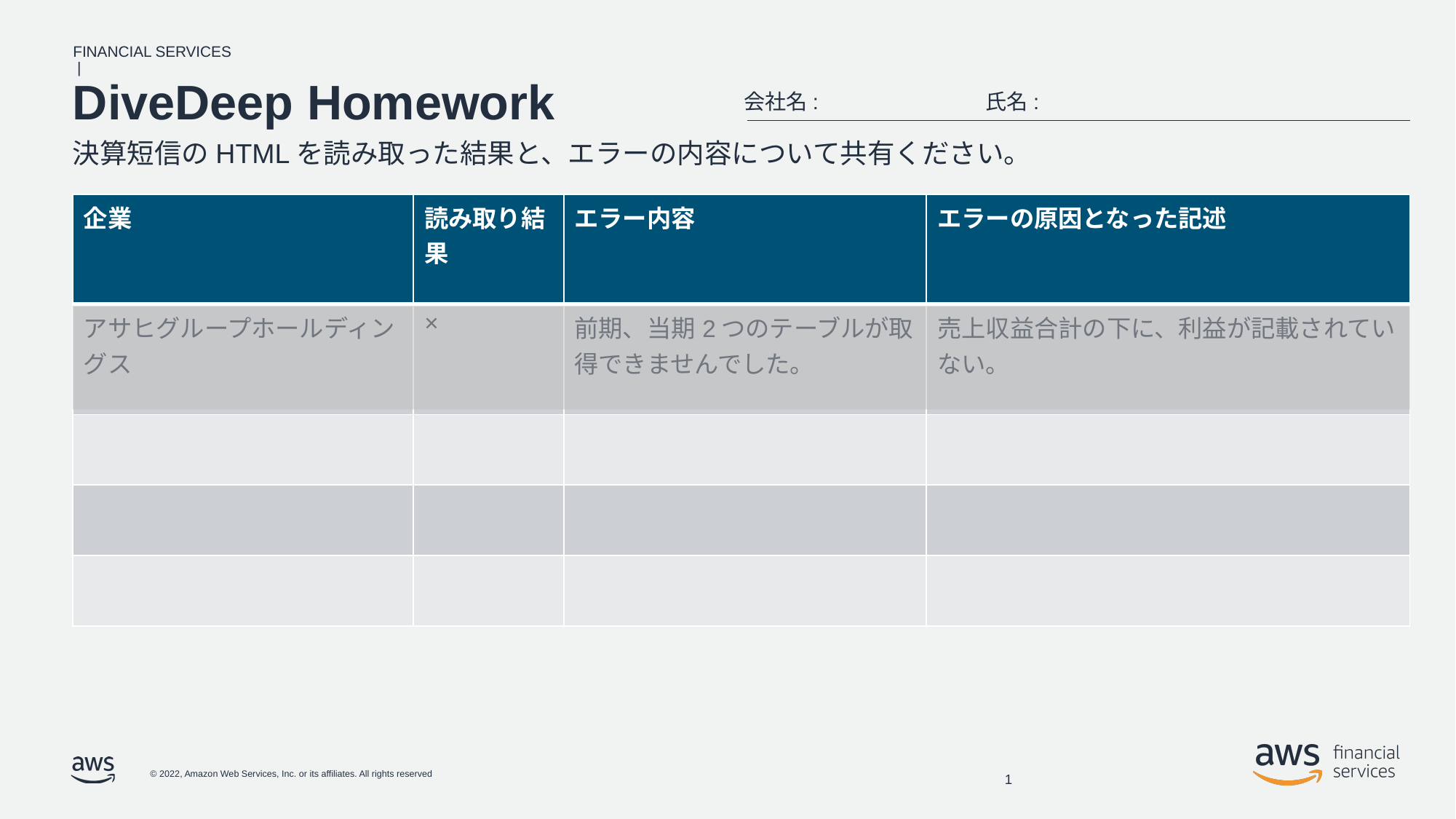

# DiveDeep Homework
会社名:                           氏名:
決算短信のHTMLを読み取った結果と、エラーの内容について共有ください。
| 企業 | 読み取り結果 | エラー内容 | エラーの原因となった記述 |
| --- | --- | --- | --- |
| アサヒグループホールディングス | × | 前期、当期2つのテーブルが取得できませんでした。 | 売上収益合計の下に、利益が記載されていない。 |
|  |  |  |  |
|  |  |  |  |
|  |  |  |  |

1